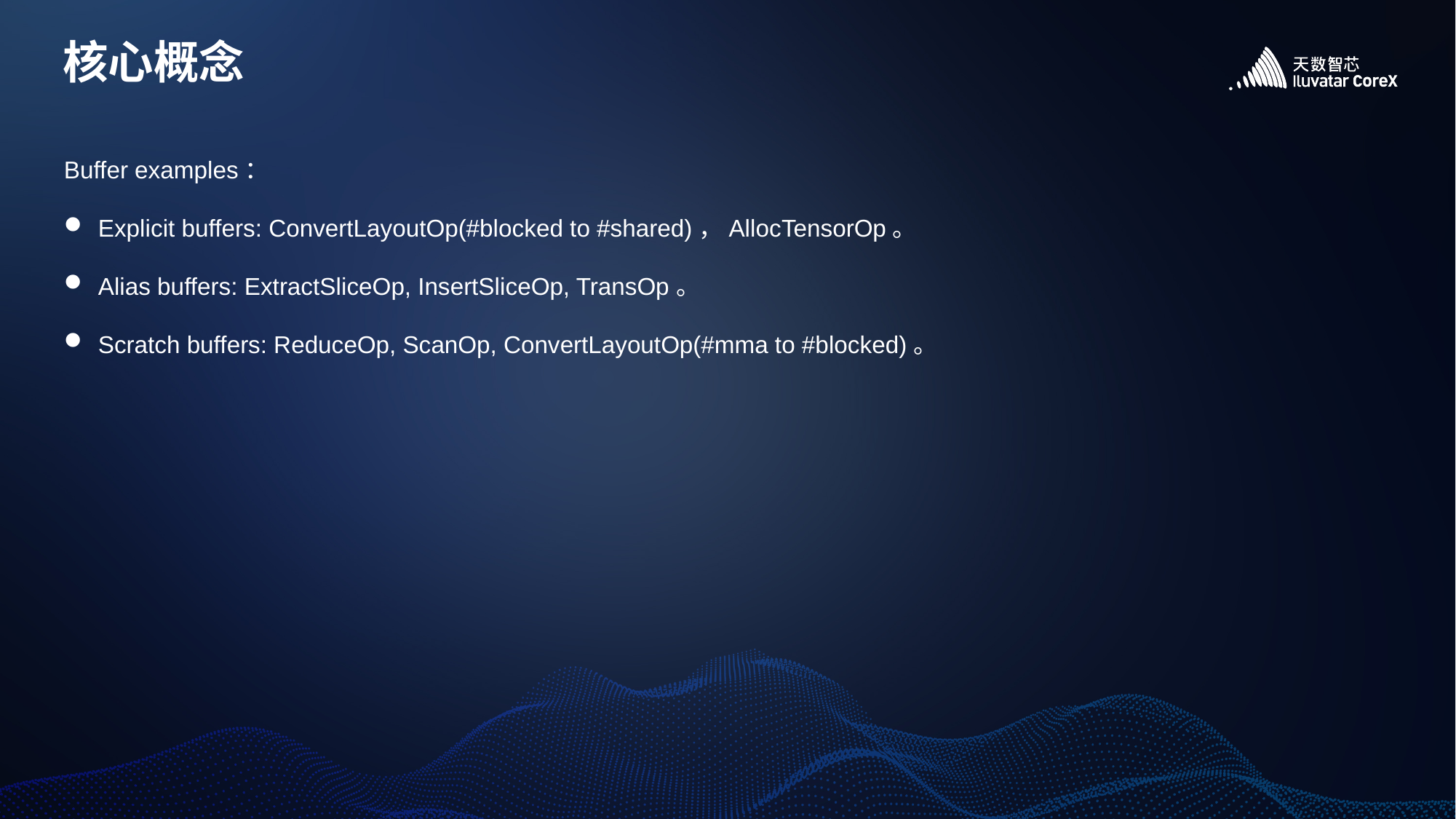

# 核心概念
Buffer examples：
Explicit buffers: ConvertLayoutOp(#blocked to #shared)，AllocTensorOp。
Alias buffers: ExtractSliceOp, InsertSliceOp, TransOp。
Scratch buffers: ReduceOp, ScanOp, ConvertLayoutOp(#mma to #blocked)。